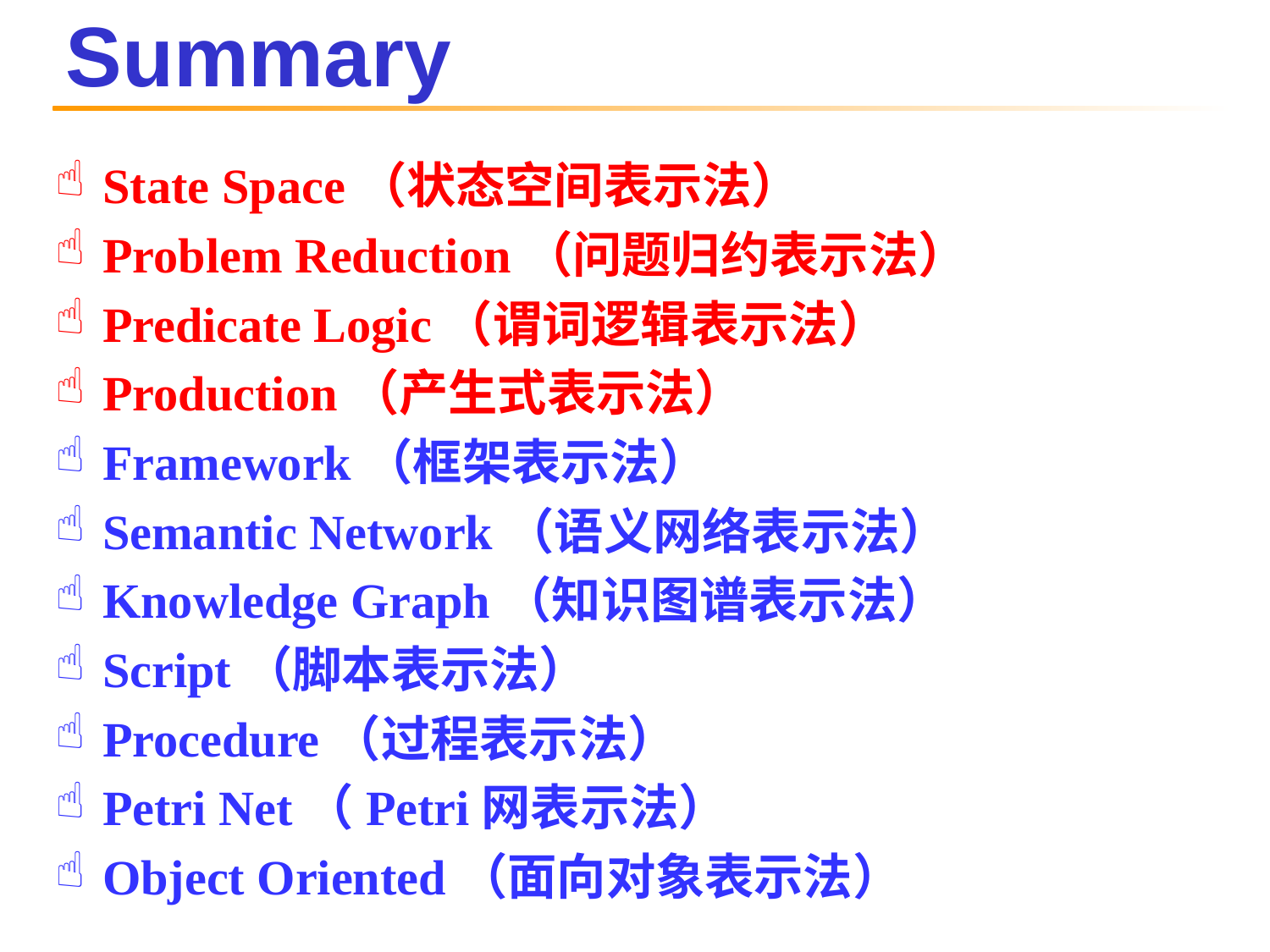

# Summary
State Space（状态空间表示法）
Problem Reduction（问题归约表示法）
Predicate Logic（谓词逻辑表示法）
Production（产生式表示法）
Framework（框架表示法）
Semantic Network（语义网络表示法）
Knowledge Graph（知识图谱表示法）
Script（脚本表示法）
Procedure（过程表示法）
Petri Net（Petri网表示法）
Object Oriented（面向对象表示法）